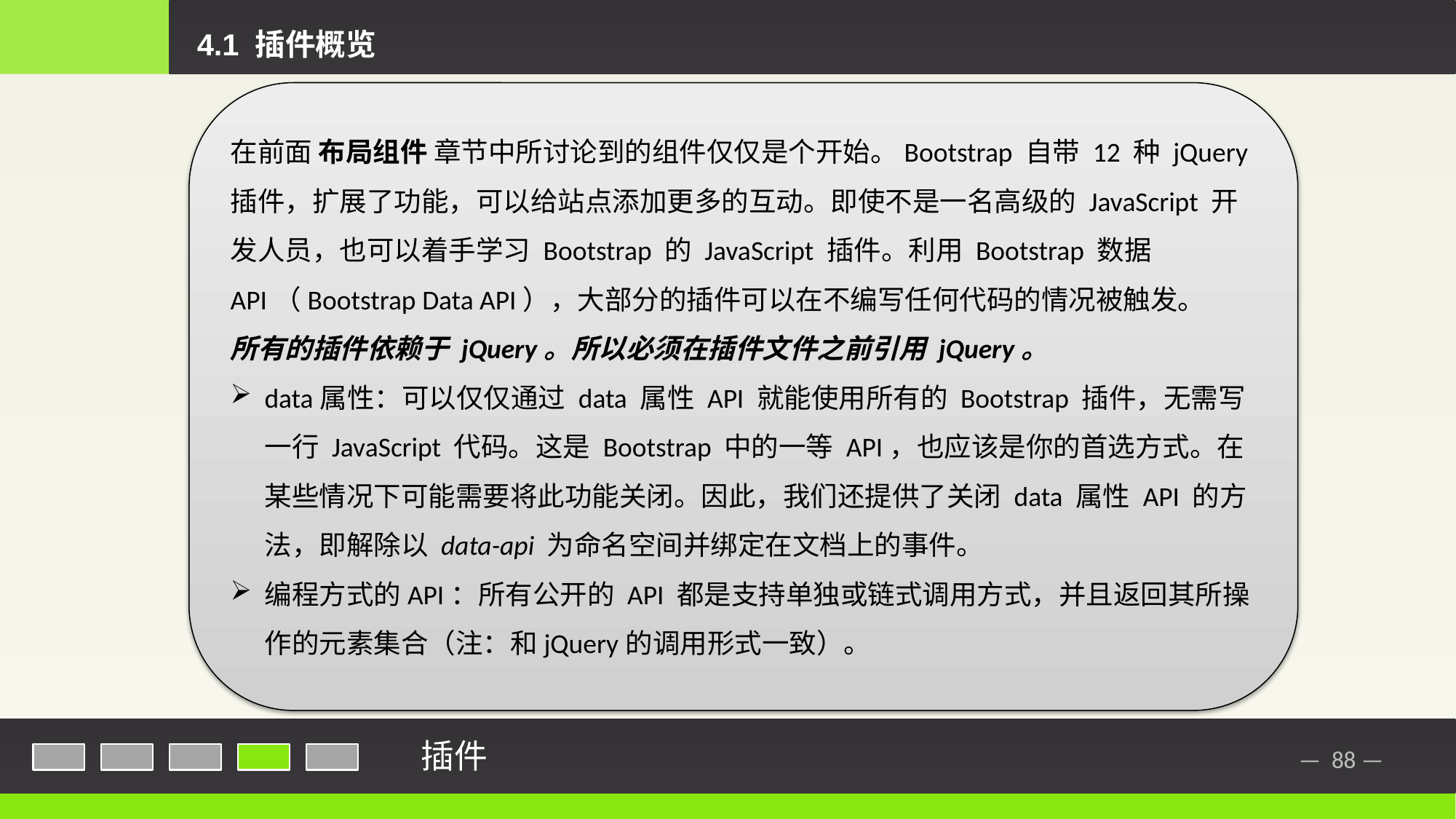

4.1 插件概览
在前面 布局组件 章节中所讨论到的组件仅仅是个开始。Bootstrap 自带 12 种 jQuery 插件，扩展了功能，可以给站点添加更多的互动。即使不是一名高级的 JavaScript 开发人员，也可以着手学习 Bootstrap 的 JavaScript 插件。利用 Bootstrap 数据 API（Bootstrap Data API），大部分的插件可以在不编写任何代码的情况被触发。
所有的插件依赖于 jQuery。所以必须在插件文件之前引用 jQuery。
data属性：可以仅仅通过 data 属性 API 就能使用所有的 Bootstrap 插件，无需写一行 JavaScript 代码。这是 Bootstrap 中的一等 API，也应该是你的首选方式。在某些情况下可能需要将此功能关闭。因此，我们还提供了关闭 data 属性 API 的方法，即解除以 data-api 为命名空间并绑定在文档上的事件。
编程方式的API：所有公开的 API 都是支持单独或链式调用方式，并且返回其所操作的元素集合（注：和jQuery的调用形式一致）。